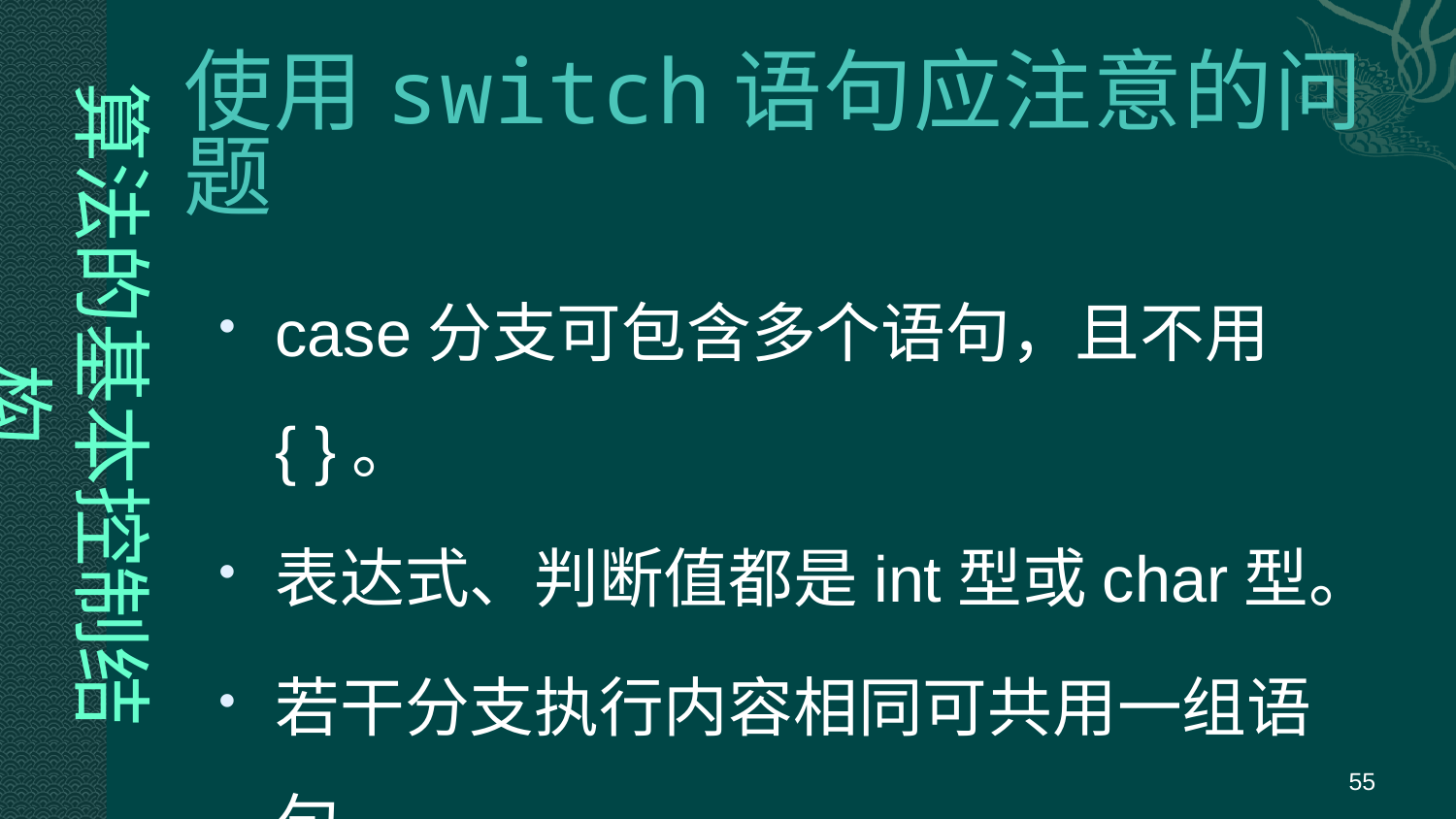

算法的基本控制结构
# 使用switch语句应注意的问题
case分支可包含多个语句，且不用{ }。
表达式、判断值都是int型或char型。
若干分支执行内容相同可共用一组语句。

55